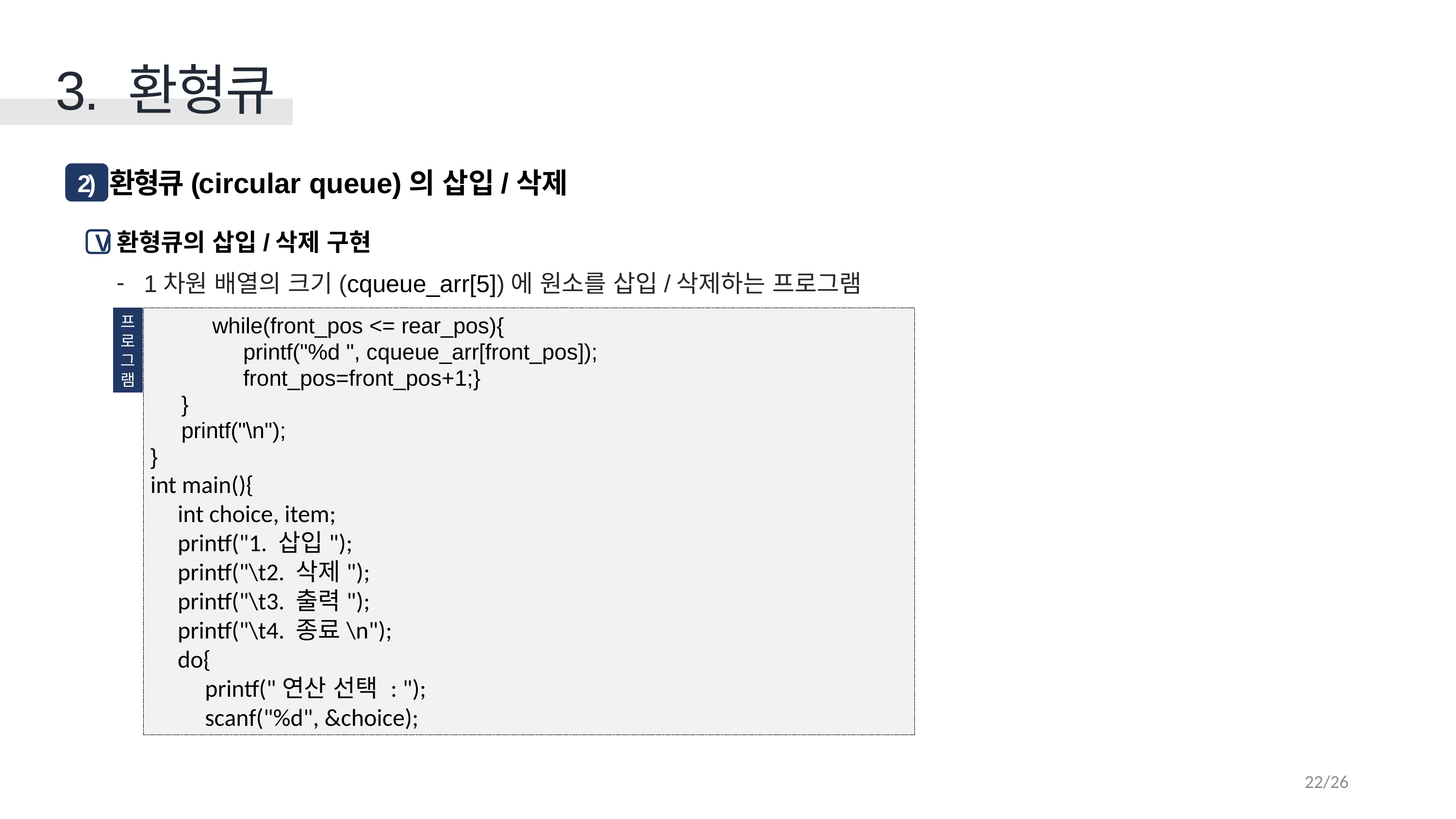

3. 환형큐

 환형큐(circular queue)의 삽입/삭제

2)
환형큐의 삽입/삭제 구현

1차원 배열의 크기(cqueue_arr[5])에 원소를 삽입/삭제하는 프로그램

V
프
로
그
램
          while(front_pos <= rear_pos){
               printf("%d ", cqueue_arr[front_pos]);
               front_pos=front_pos+1;}
     }
     printf("\n");
}
int main(){
     int choice, item;
     printf("1. 삽입");
     printf("\t2. 삭제");
     printf("\t3. 출력");
     printf("\t4. 종료\n");
     do{
          printf("연산 선택 : ");
          scanf("%d", &choice);
22/26